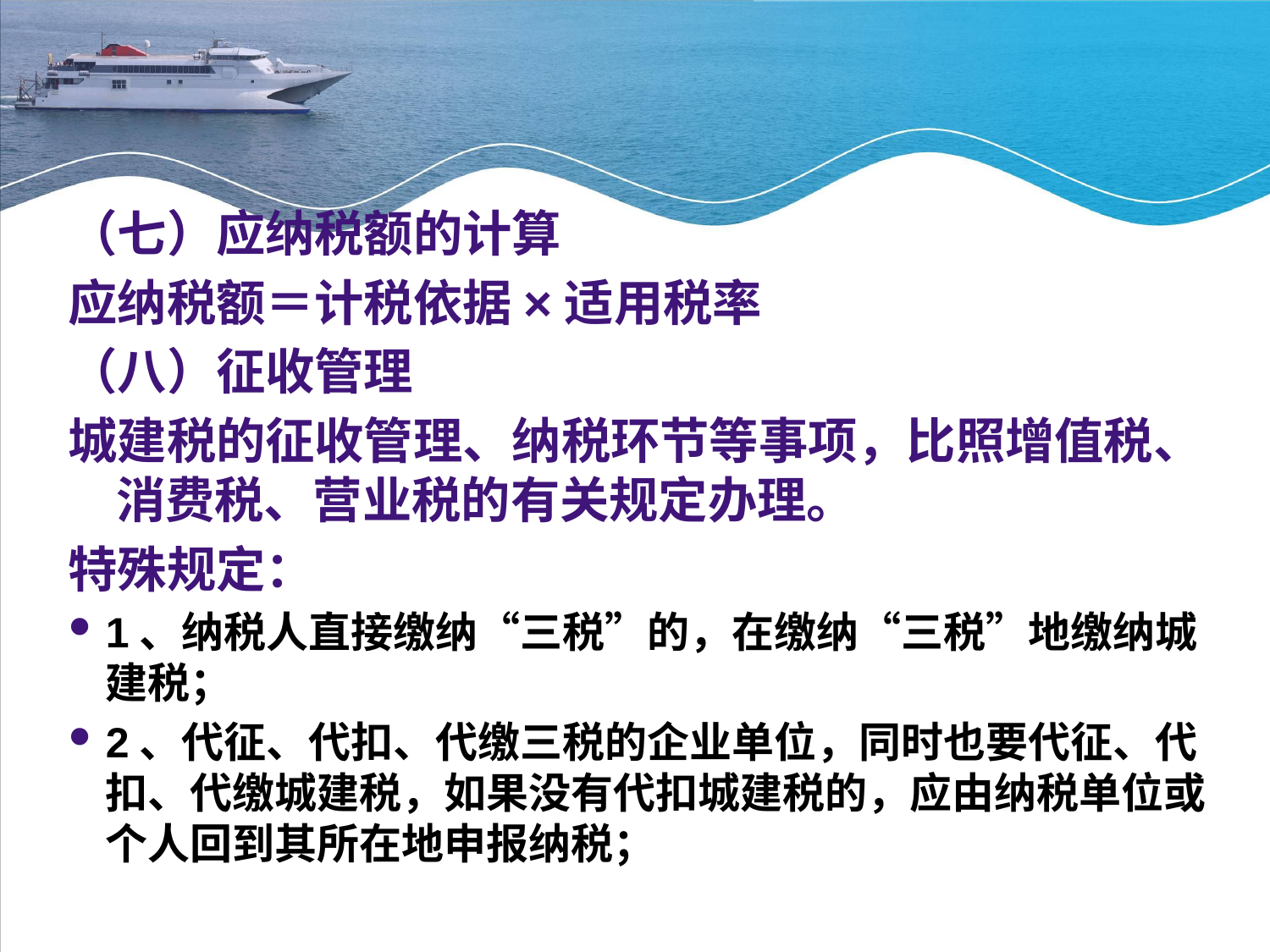

（七）应纳税额的计算
应纳税额＝计税依据×适用税率
（八）征收管理
城建税的征收管理、纳税环节等事项，比照增值税、消费税、营业税的有关规定办理。
特殊规定：
1、纳税人直接缴纳“三税”的，在缴纳“三税”地缴纳城建税；
2、代征、代扣、代缴三税的企业单位，同时也要代征、代扣、代缴城建税，如果没有代扣城建税的，应由纳税单位或个人回到其所在地申报纳税；